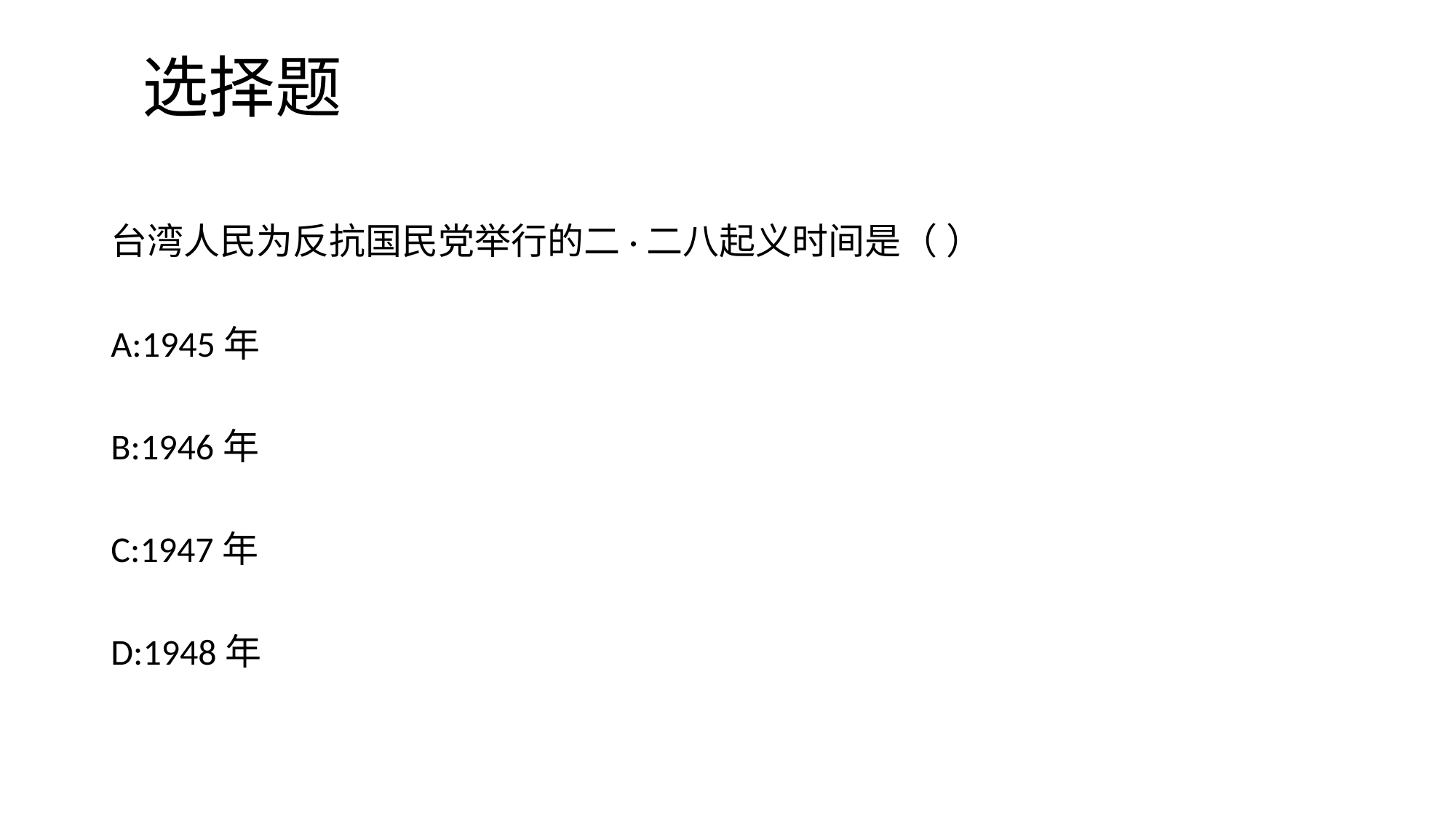

# 选择题
台湾人民为反抗国民党举行的二·二八起义时间是（ ）
A:1945年
B:1946年
C:1947年
D:1948年